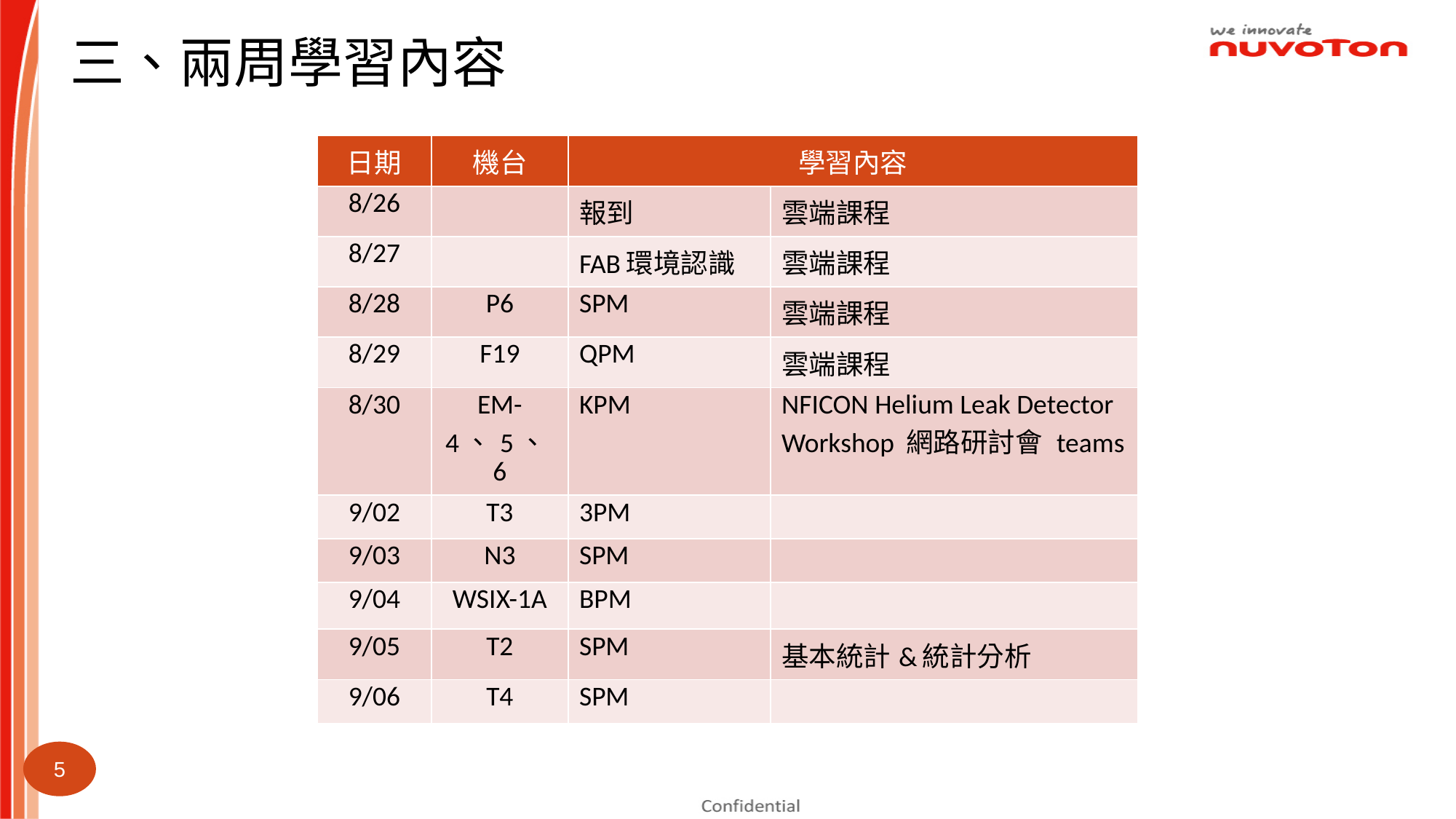

三、兩周學習內容
| 日期 | 機台 | 學習內容 |  |
| --- | --- | --- | --- |
| 8/26 |  | 報到 | 雲端課程 |
| 8/27 |  | FAB環境認識 | 雲端課程 |
| 8/28 | P6 | SPM | 雲端課程 |
| 8/29 | F19 | QPM | 雲端課程 |
| 8/30 | EM-4、5、6 | KPM | NFICON Helium Leak Detector Workshop 網路研討會 teams |
| 9/02 | T3 | 3PM |  |
| 9/03 | N3 | SPM |  |
| 9/04 | WSIX-1A | BPM |  |
| 9/05 | T2 | SPM | 基本統計&統計分析 |
| 9/06 | T4 | SPM |  |
2024.06.03 ~ 2024.06.14
5